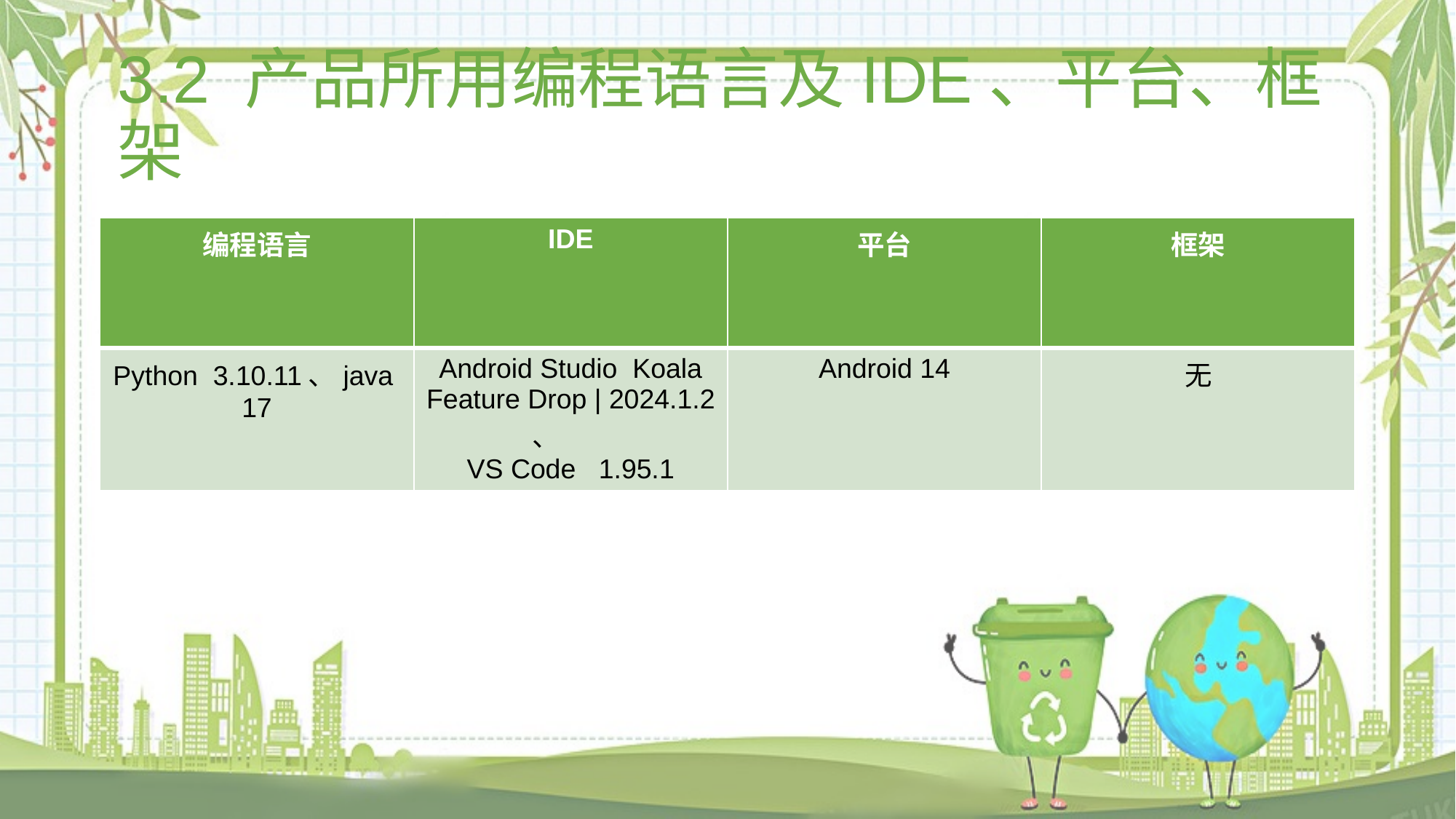

# 3.2 产品所用编程语言及IDE、平台、框架
| 编程语言 | IDE | 平台 | 框架 |
| --- | --- | --- | --- |
| Python 3.10.11、java 17 | Android Studio Koala Feature Drop | 2024.1.2 、 VS Code 1.95.1 | Android 14 | 无 |